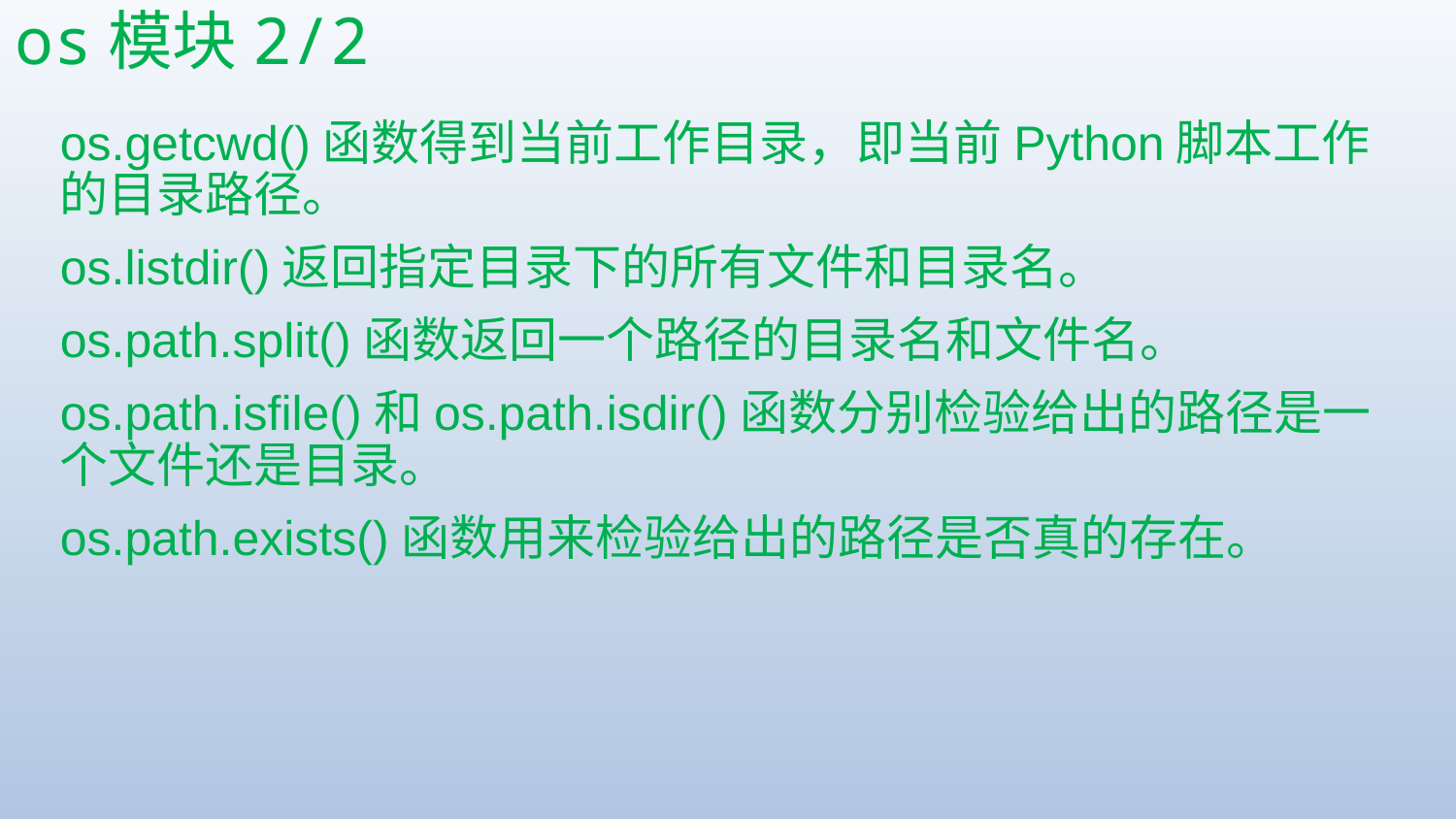

# os模块2/2
os.getcwd()函数得到当前工作目录，即当前Python脚本工作的目录路径。
os.listdir()返回指定目录下的所有文件和目录名。
os.path.split()函数返回一个路径的目录名和文件名。
os.path.isfile()和os.path.isdir()函数分别检验给出的路径是一个文件还是目录。
os.path.exists()函数用来检验给出的路径是否真的存在。
84